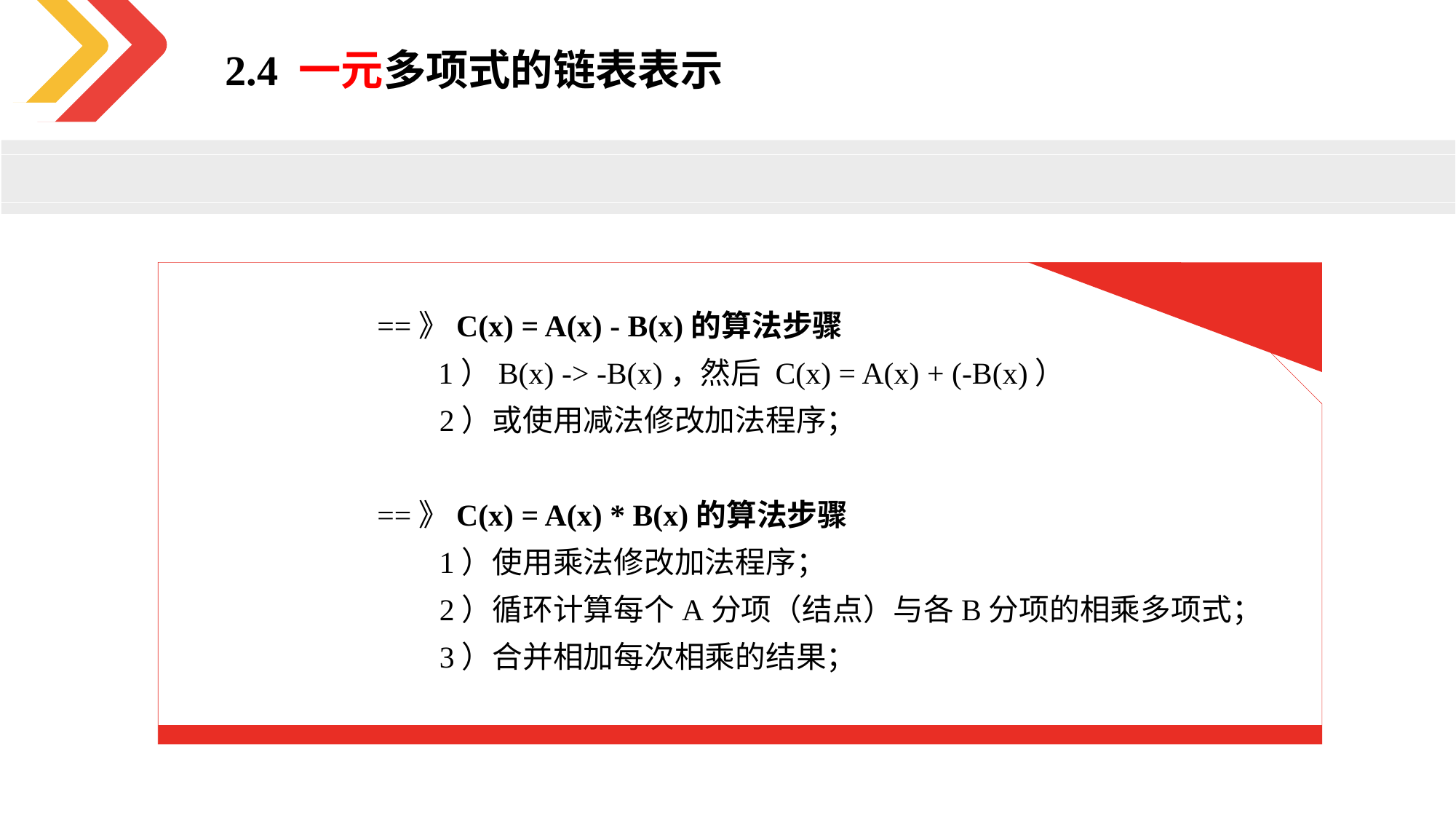

2.4 一元多项式的链表表示

==》C(x) = A(x) - B(x)的算法步骤
        1）B(x) -> -B(x)，然后 C(x) = A(x) + (-B(x)）
	 2）或使用减法修改加法程序；

==》C(x) = A(x) * B(x)的算法步骤
	 1）使用乘法修改加法程序；
	 2）循环计算每个A分项（结点）与各B分项的相乘多项式；
	 3）合并相加每次相乘的结果；